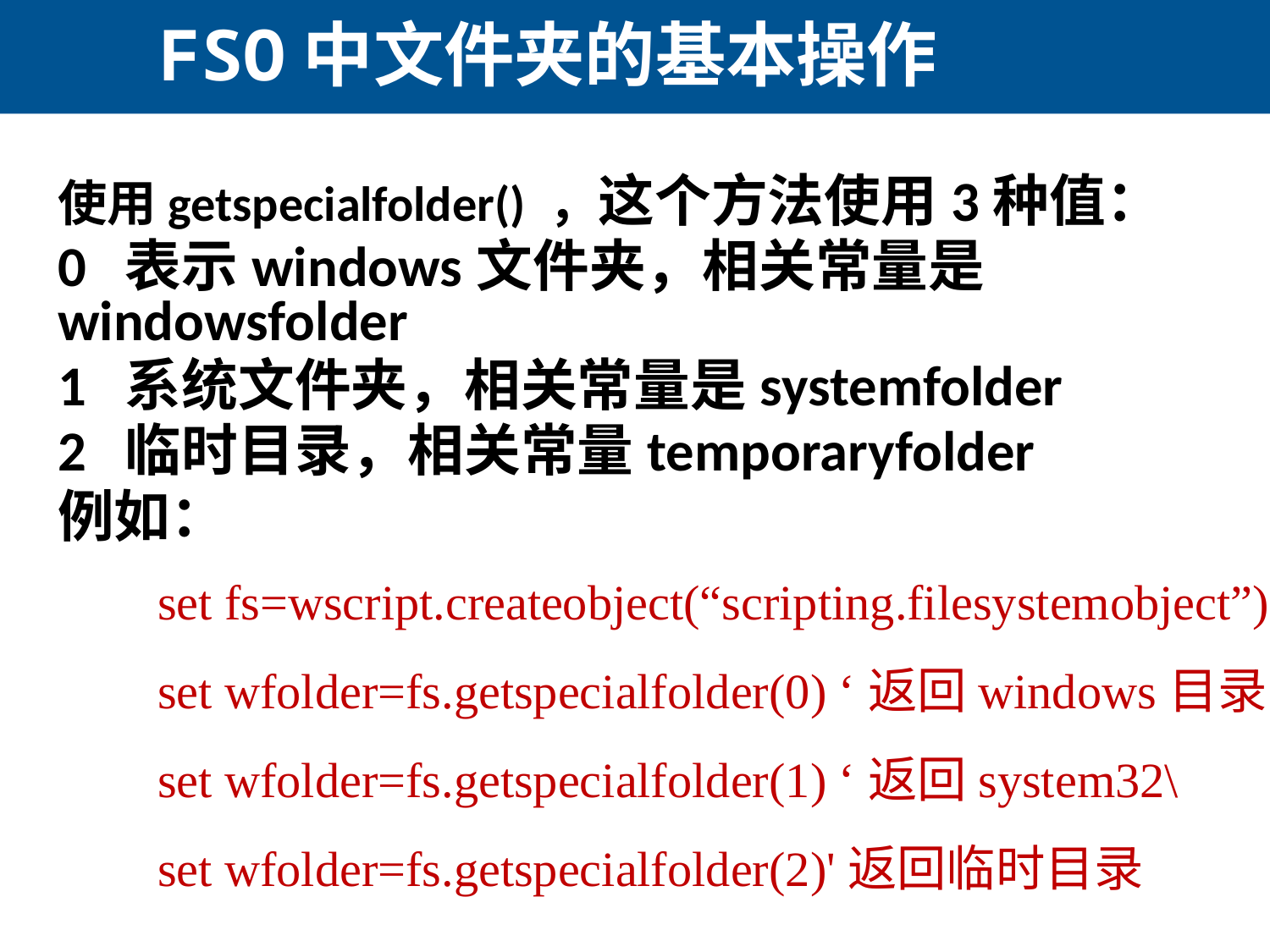

# FSO中文件夹的基本操作

使用getspecialfolder() ，这个方法使用3种值：
0  表示windows文件夹，相关常量是windowsfolder
1  系统文件夹，相关常量是systemfolder
2  临时目录，相关常量temporaryfolder
例如：
set fs=wscript.createobject(“scripting.filesystemobject”)
set wfolder=fs.getspecialfolder(0) ‘返回windows目录
set wfolder=fs.getspecialfolder(1) ‘返回system32\
set wfolder=fs.getspecialfolder(2)'返回临时目录